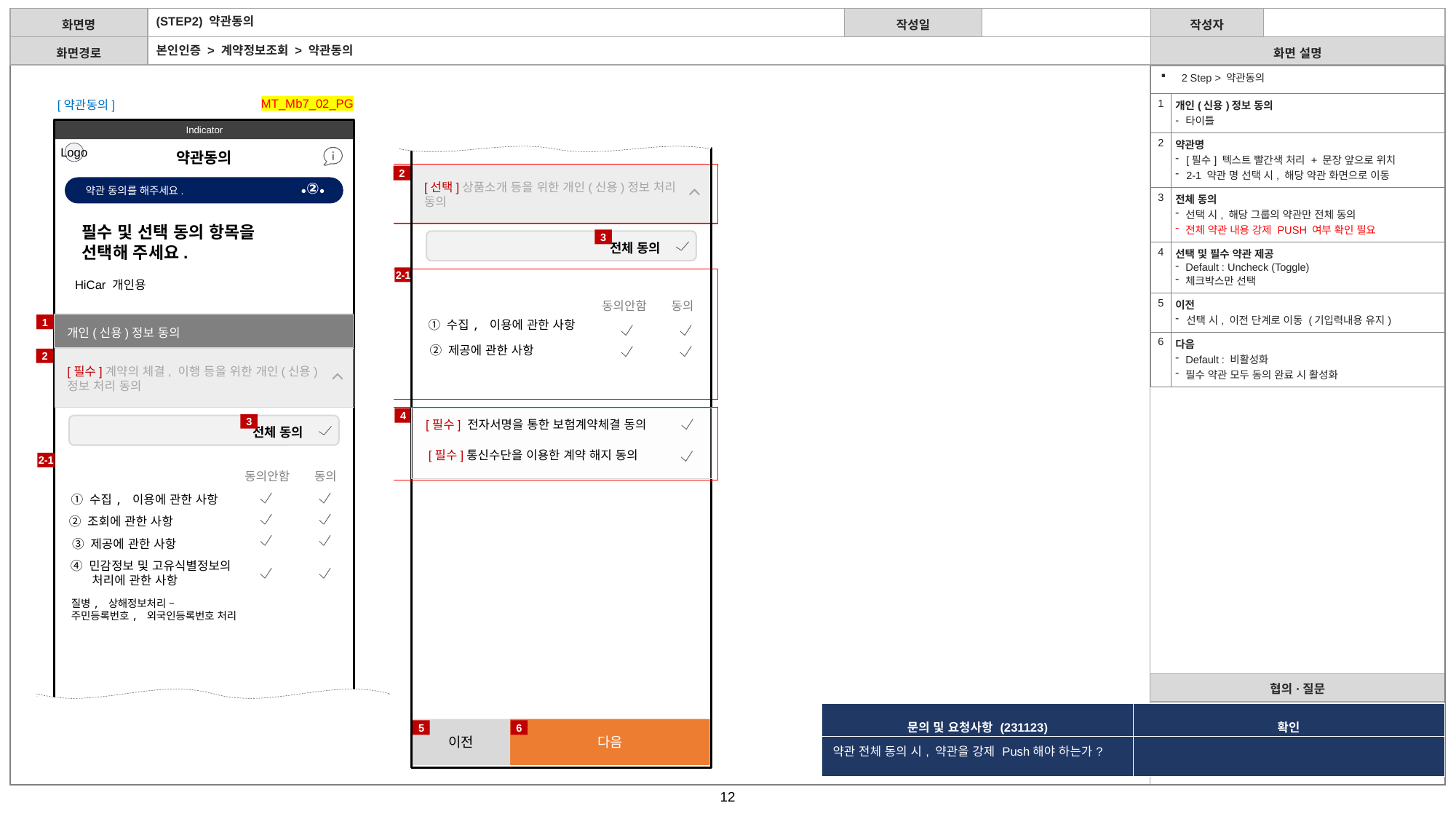

(STEP2) 약관동의

본인인증 > 계약정보조회 > 약관동의
| 2 Step > 약관동의 |  |
| --- | --- |
| 1 | 개인(신용)정보 동의 타이틀 |
| 2 | 약관명 [필수] 텍스트 빨간색 처리 + 문장 앞으로 위치 2-1 약관 명 선택 시, 해당 약관 화면으로 이동 |
| 3 | 전체 동의 선택 시, 해당 그룹의 약관만 전체 동의 전체 약관 내용 강제 PUSH 여부 확인 필요 |
| 4 | 선택 및 필수 약관 제공 Default : Uncheck (Toggle) 체크박스만 선택 |
| 5 | 이전 선택 시, 이전 단계로 이동 (기입력내용 유지) |
| 6 | 다음 Default : 비활성화 필수 약관 모두 동의 완료 시 활성화 |
MT_Mb7_02_PG
[약관동의]

Indicator

Logo
약관동의

[선택]상품소개 등을 위한 개인(신용)정보 처리 동의

2

●②●
약관 동의를 해주세요.
필수 및 선택 동의 항목을
선택해 주세요.
3

전체 동의

2-1

HiCar 개인용
동의안함
동의
① 수집, 이용에 관한 사항

② 제공에 관한 사항

1
1
개인(신용)정보 동의
2

[필수]계약의 체결, 이행 등을 위한 개인(신용)정보 처리 동의

4
3

전체 동의

[필수] 전자서명을 통한 보험계약체결 동의

[필수]통신수단을 이용한 계약 해지 동의

2-1
동의안함
동의
① 수집, 이용에 관한 사항

② 조회에 관한 사항

③ 제공에 관한 사항
④ 민감정보 및 고유식별정보의
처리에 관한 사항

질병, 상해정보처리 –
주민등록번호, 외국인등록번호 처리

| 문의 및 요청사항 (231123) | 확인 |
| --- | --- |
| 약관 전체 동의 시, 약관을 강제 Push해야 하는가? |  |
이전
다음
5
6